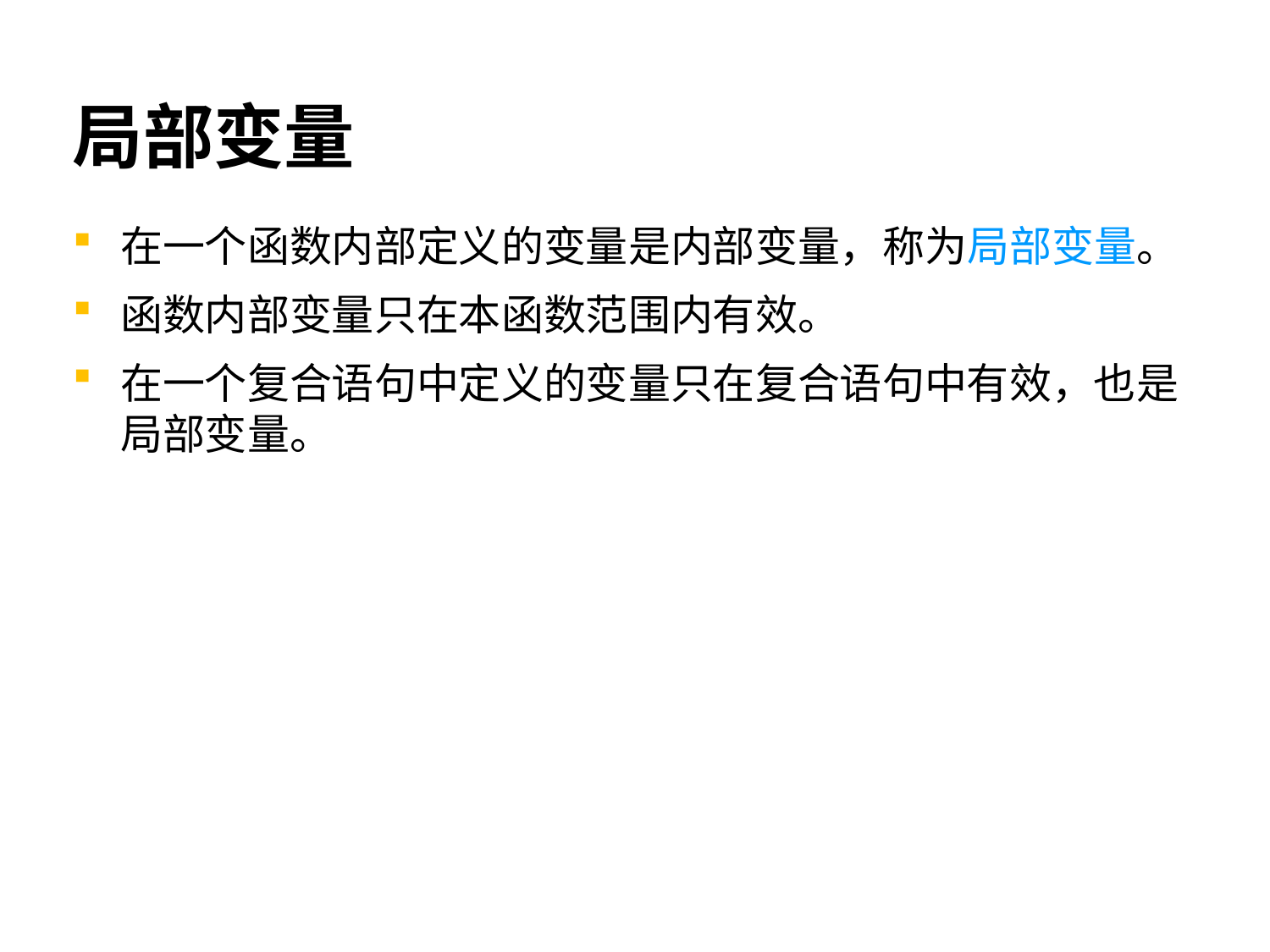

# 局部变量
在一个函数内部定义的变量是内部变量，称为局部变量。
函数内部变量只在本函数范围内有效。
在一个复合语句中定义的变量只在复合语句中有效，也是局部变量。